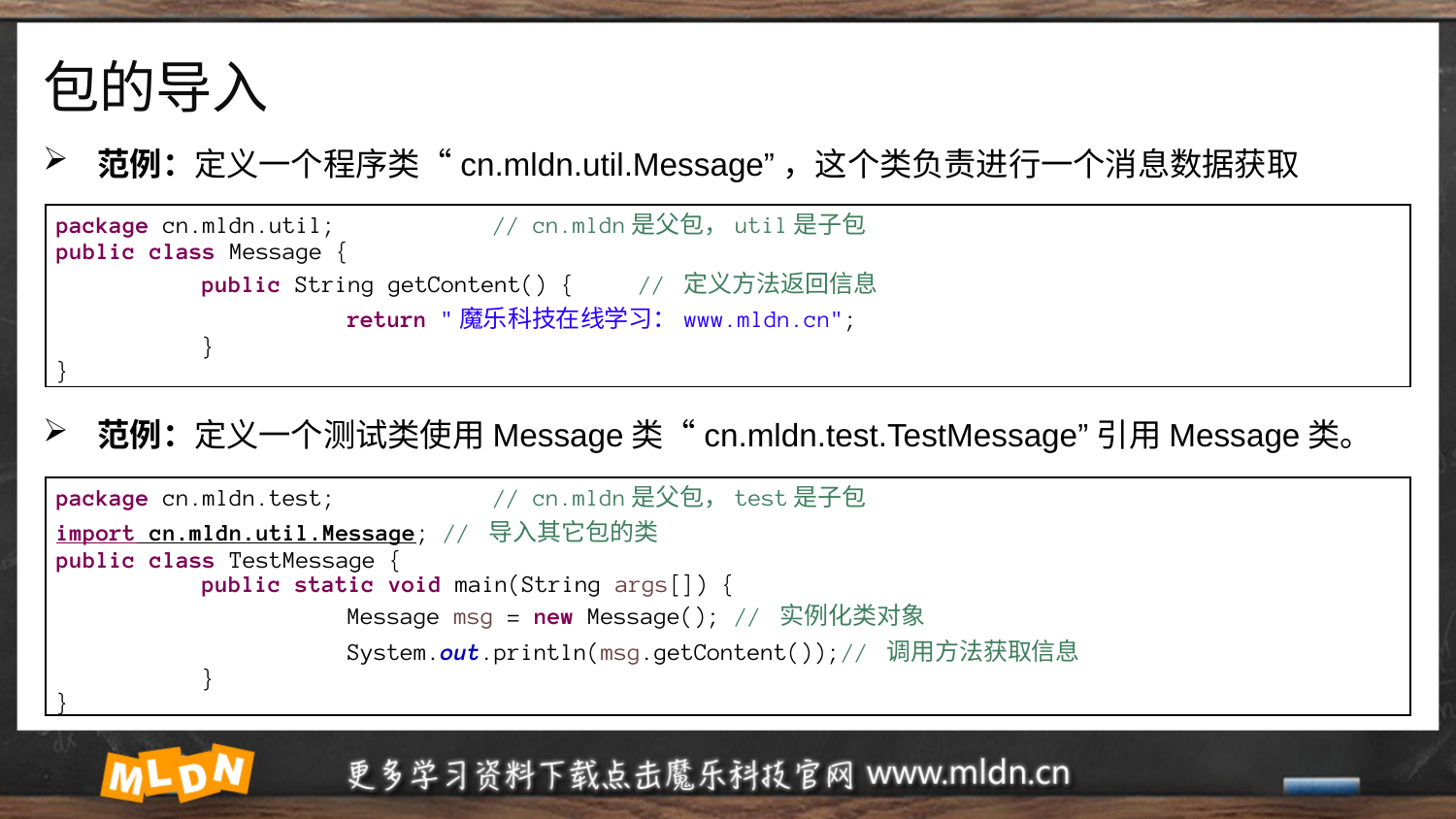

# 包的导入
范例：定义一个程序类“cn.mldn.util.Message”，这个类负责进行一个消息数据获取

范例：定义一个测试类使用Message类“cn.mldn.test.TestMessage”引用Message类。

| package cn.mldn.util; // cn.mldn是父包，util是子包 public class Message { public String getContent() { // 定义方法返回信息 return "魔乐科技在线学习：www.mldn.cn"; } } |
| --- |
| package cn.mldn.test; // cn.mldn是父包，test是子包 import cn.mldn.util.Message; // 导入其它包的类 public class TestMessage { public static void main(String args[]) { Message msg = new Message(); // 实例化类对象 System.out.println(msg.getContent());// 调用方法获取信息 } } |
| --- |